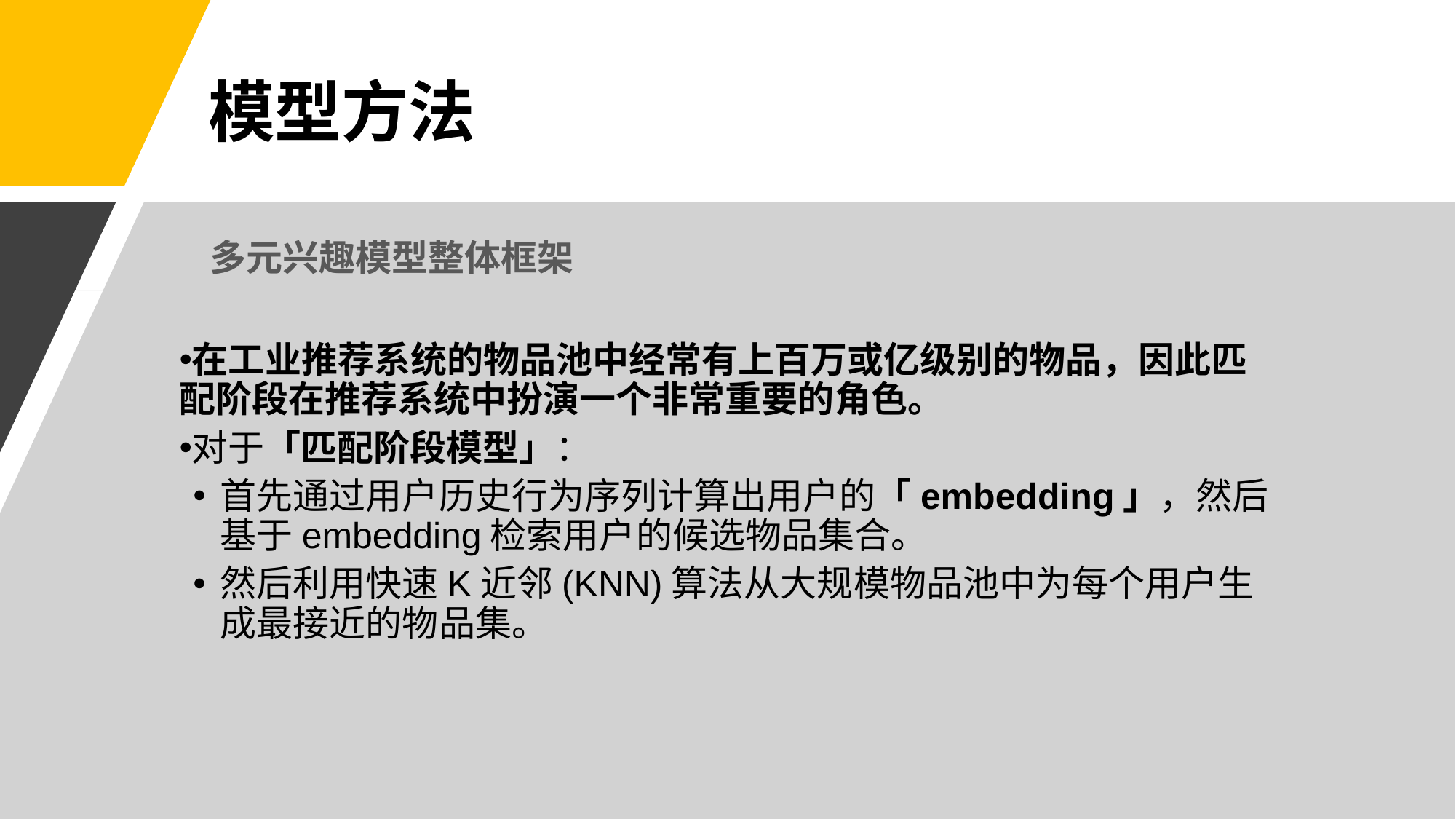

# 模型方法

多元兴趣模型整体框架
在工业推荐系统的物品池中经常有上百万或亿级别的物品，因此匹配阶段在推荐系统中扮演一个非常重要的角色。
对于「匹配阶段模型」：
首先通过用户历史行为序列计算出用户的「embedding」，然后基于embedding检索用户的候选物品集合。
然后利用快速K近邻(KNN)算法从大规模物品池中为每个用户生成最接近的物品集。